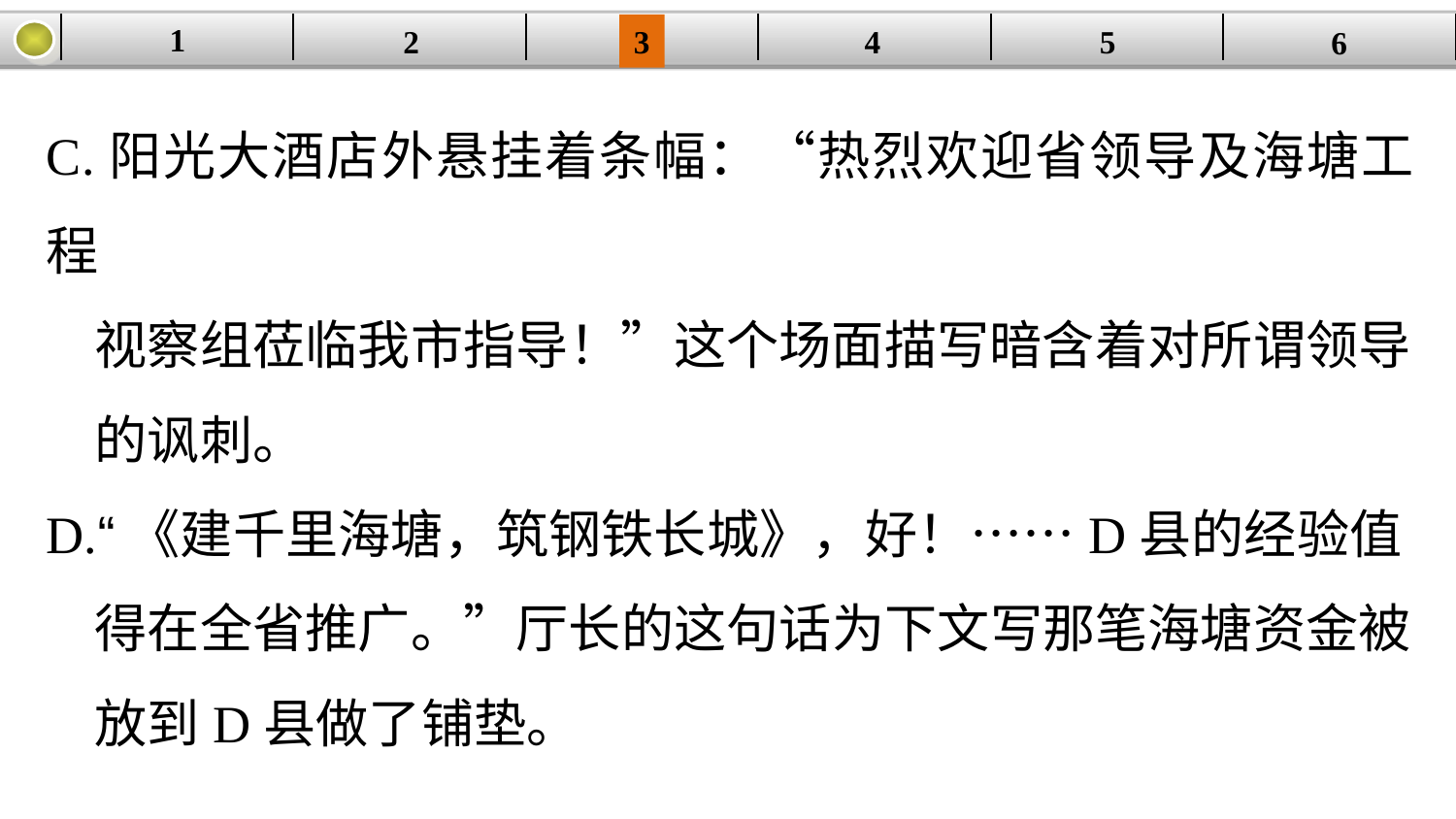

1
|  |  |  |  |  |  |
| --- | --- | --- | --- | --- | --- |
2
3
4
5
6

C.阳光大酒店外悬挂着条幅：“热烈欢迎省领导及海塘工程
   视察组莅临我市指导！”这个场面描写暗含着对所谓领导
   的讽刺。
D.“《建千里海塘，筑钢铁长城》，好！……D县的经验值
   得在全省推广。”厅长的这句话为下文写那笔海塘资金被
   放到D县做了铺垫。